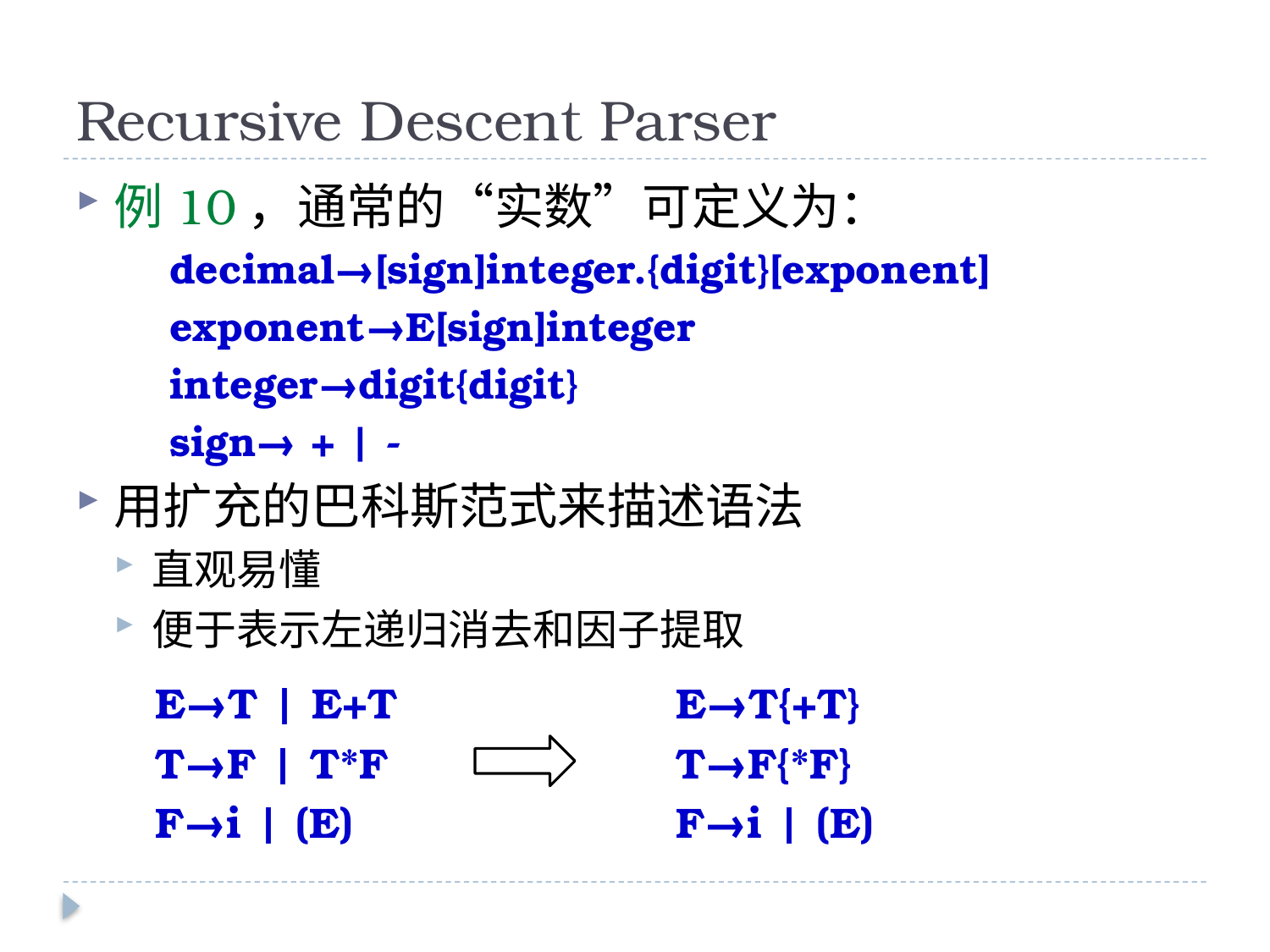

# Recursive Descent Parser
例10，通常的“实数”可定义为：
    decimal→[sign]integer.{digit}[exponent]
    exponent→E[sign]integer
    integer→digit{digit}
    sign→ + | -
用扩充的巴科斯范式来描述语法
直观易懂
便于表示左递归消去和因子提取

E→T | E+T
T→F | T*F
F→i | (E)
E→T{+T}
T→F{*F}
F→i | (E)

37